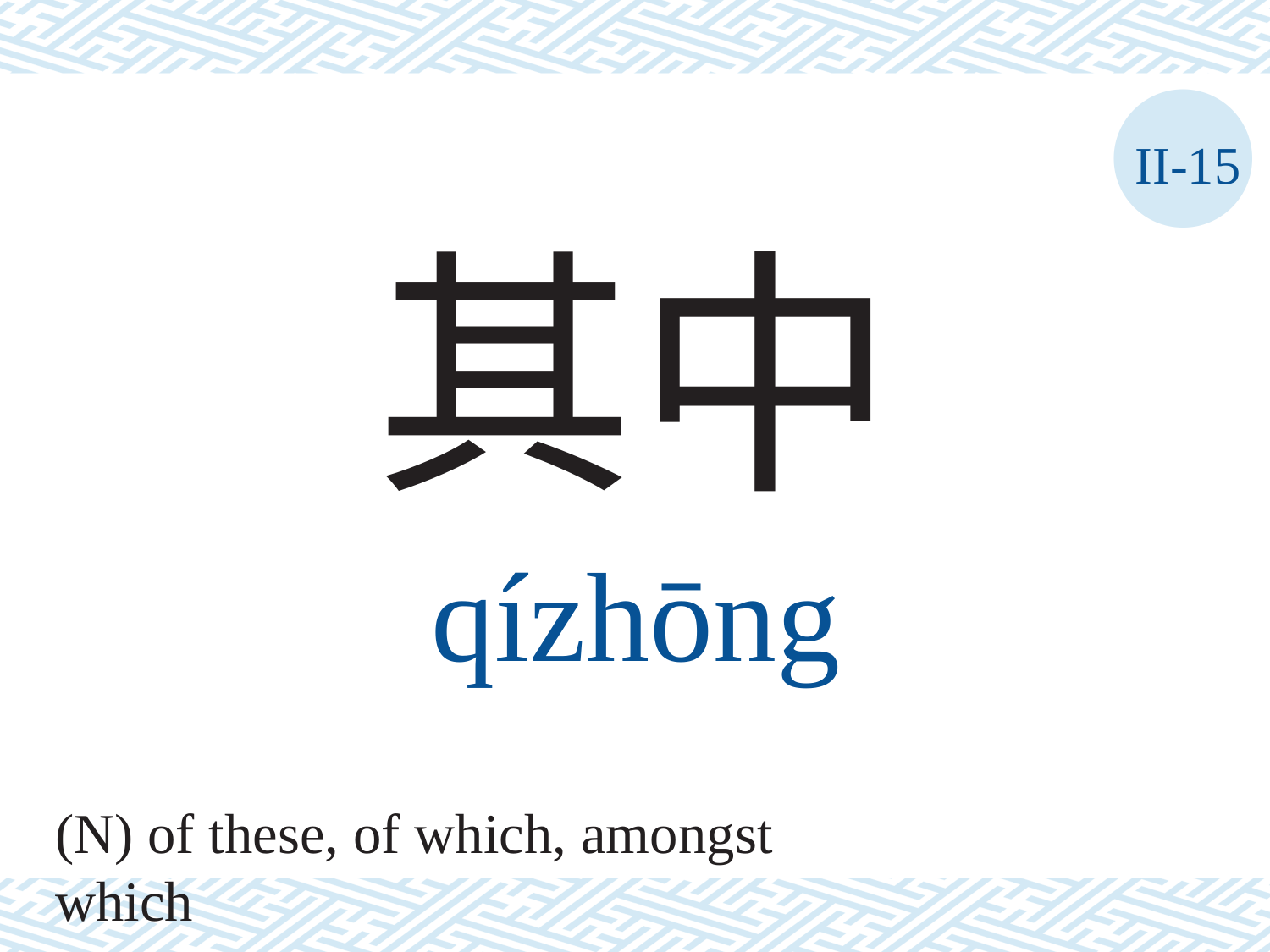

II-15
其中
qízhōng
(N) of these, of which, amongst which